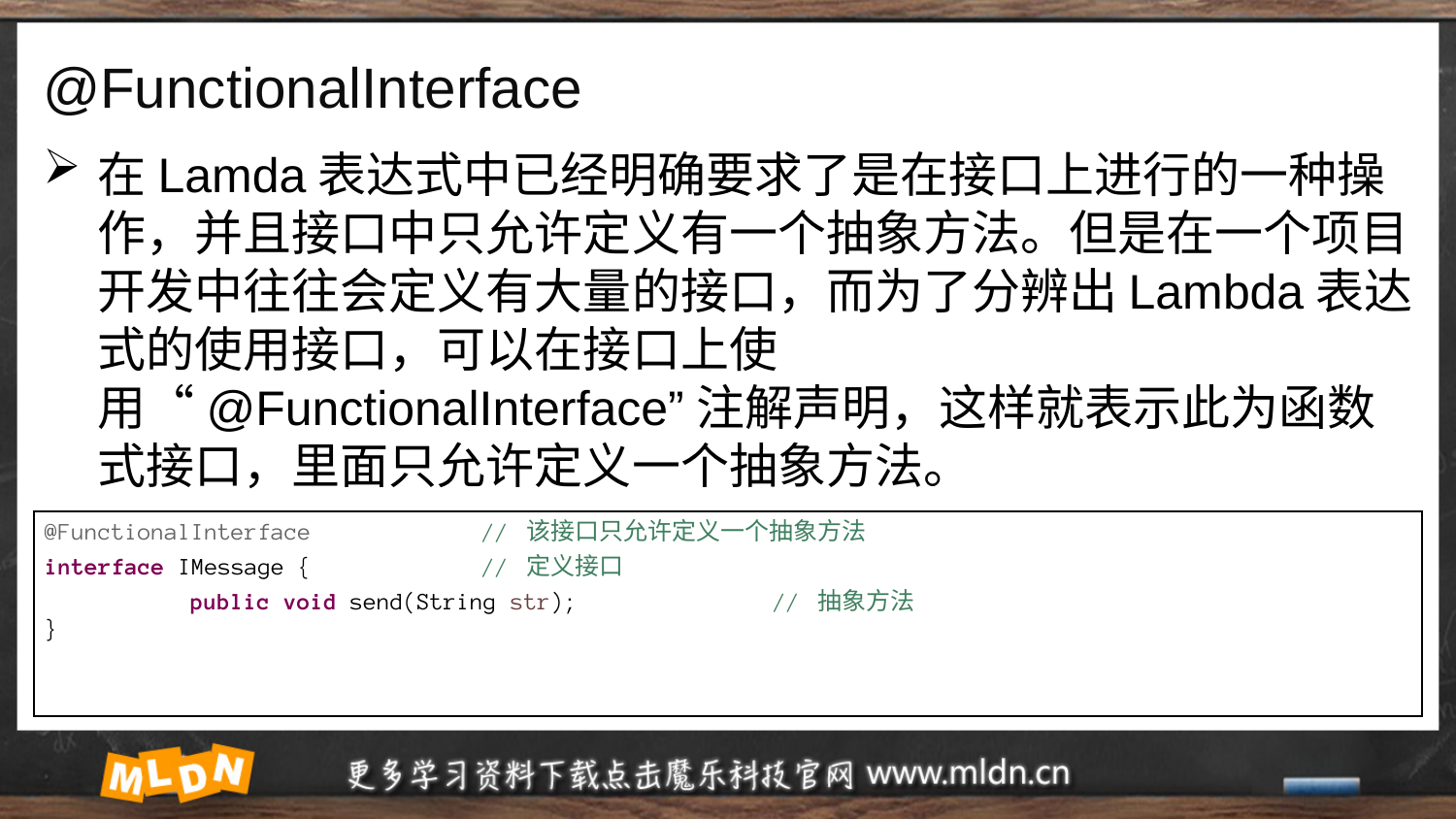

# @FunctionalInterface
在Lamda表达式中已经明确要求了是在接口上进行的一种操作，并且接口中只允许定义有一个抽象方法。但是在一个项目开发中往往会定义有大量的接口，而为了分辨出Lambda表达式的使用接口，可以在接口上使用“@FunctionalInterface”注解声明，这样就表示此为函数式接口，里面只允许定义一个抽象方法。
| @FunctionalInterface // 该接口只允许定义一个抽象方法 interface IMessage { // 定义接口 public void send(String str); // 抽象方法 } |
| --- |